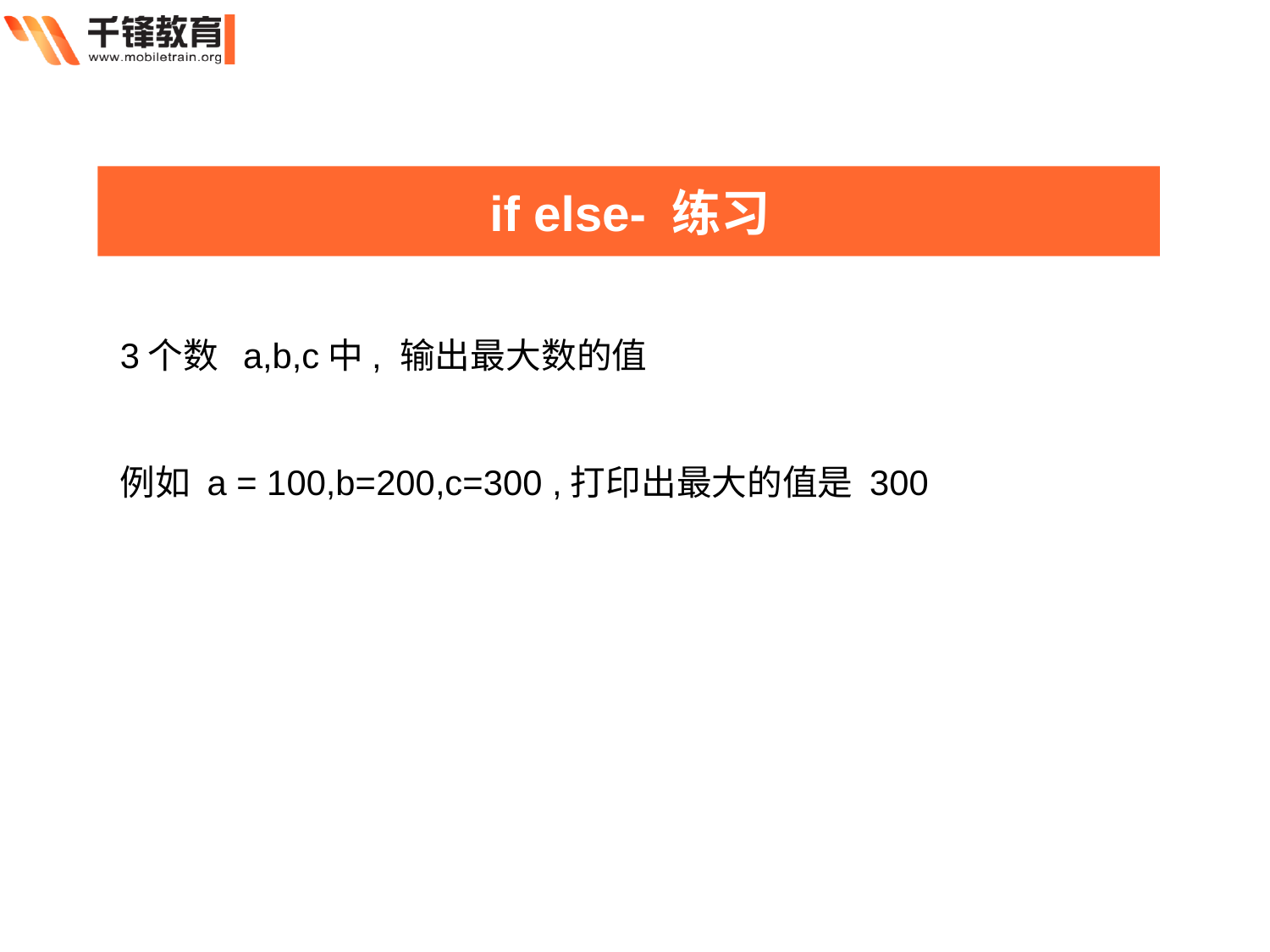

if else- 练习
3个数  a,b,c中, 输出最大数的值

例如 a = 100,b=200,c=300 ,打印出最大的值是 300